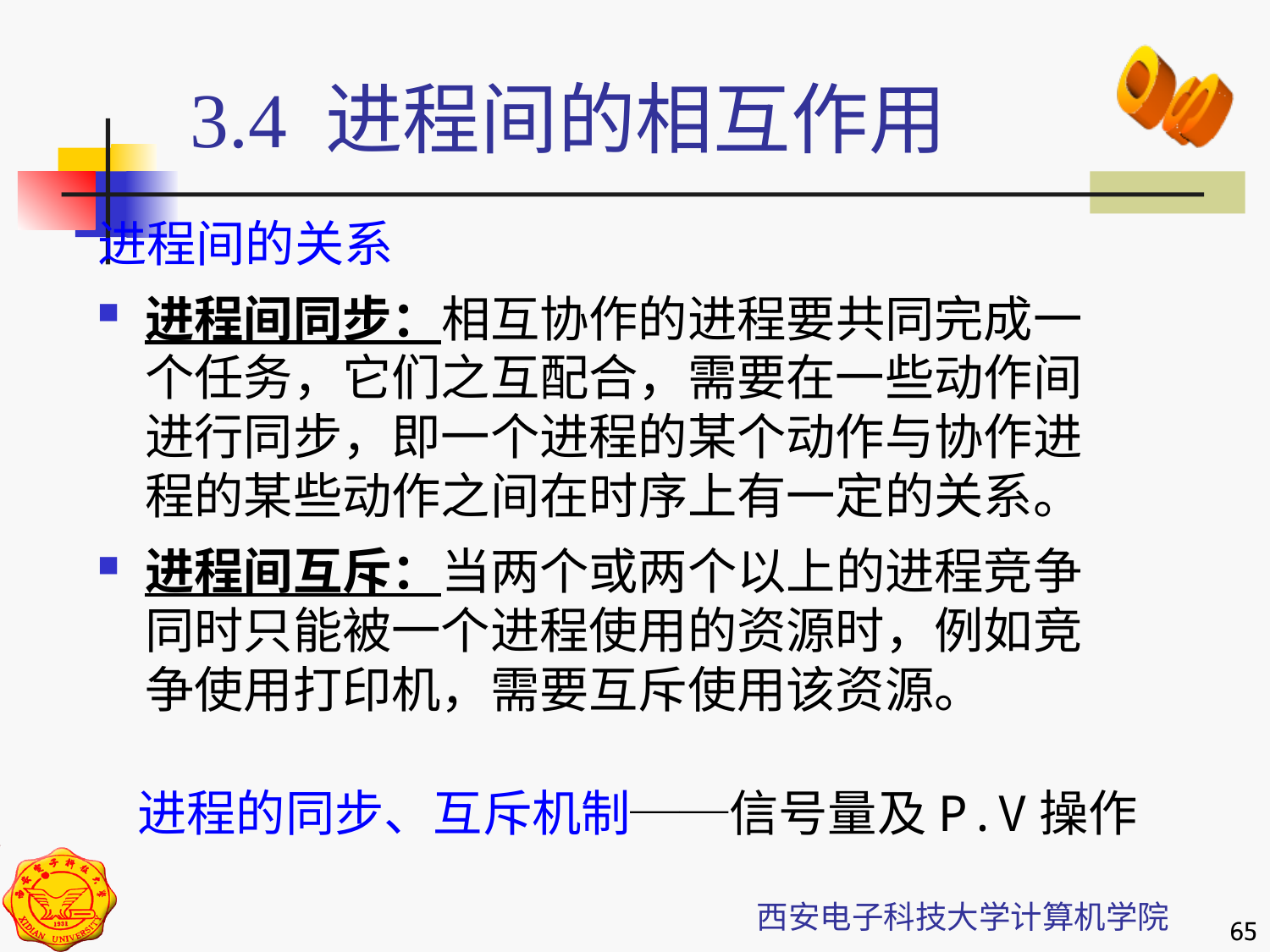

3.4 进程间的相互作用
进程间的关系
进程间同步：相互协作的进程要共同完成一个任务，它们之互配合，需要在一些动作间进行同步，即一个进程的某个动作与协作进程的某些动作之间在时序上有一定的关系。
进程间互斥：当两个或两个以上的进程竞争同时只能被一个进程使用的资源时，例如竞争使用打印机，需要互斥使用该资源。
进程的同步、互斥机制──信号量及P.V操作
65